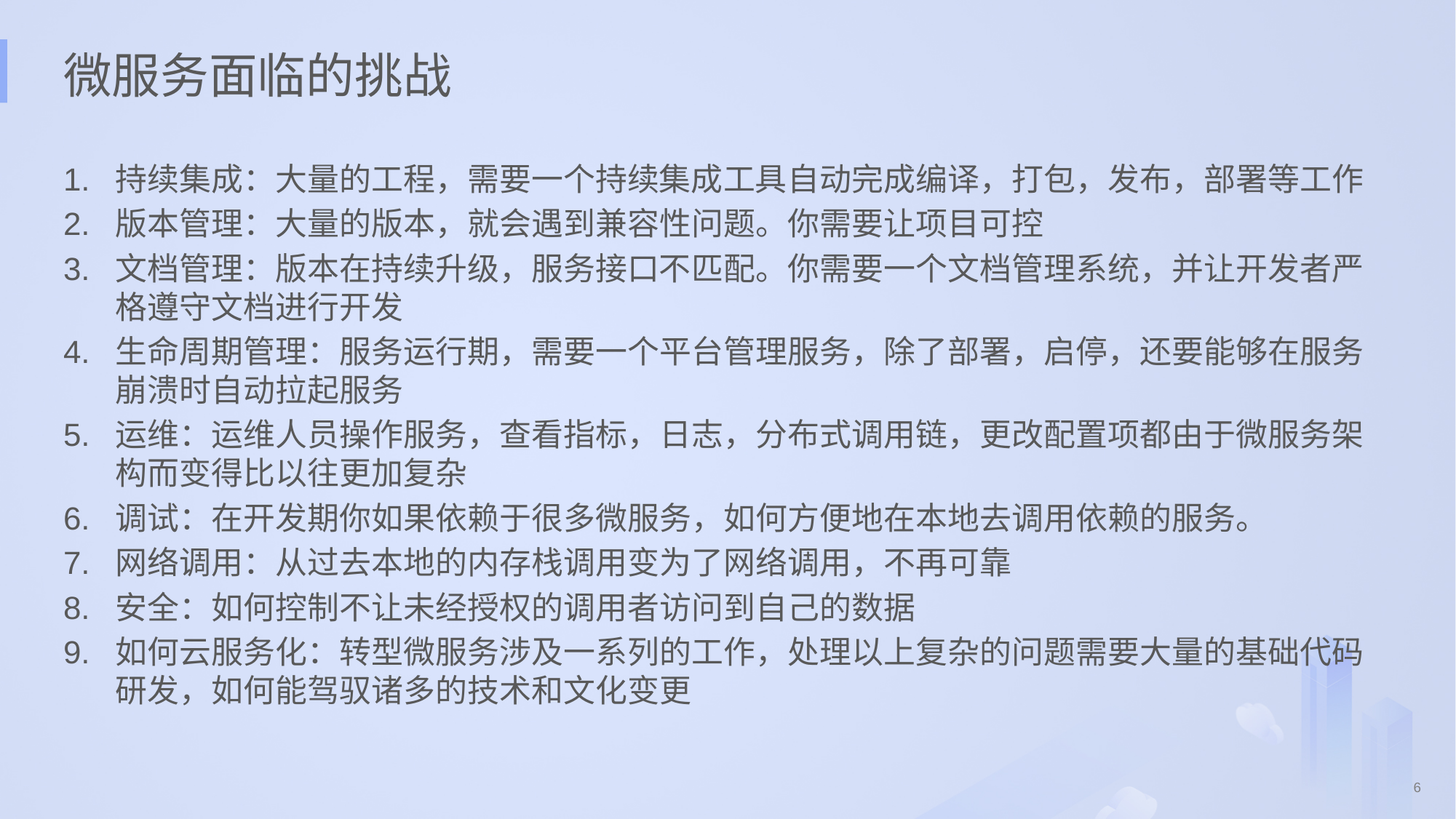

# 微服务面临的挑战
持续集成：大量的工程，需要一个持续集成工具自动完成编译，打包，发布，部署等工作
版本管理：大量的版本，就会遇到兼容性问题。你需要让项目可控
文档管理：版本在持续升级，服务接口不匹配。你需要一个文档管理系统，并让开发者严格遵守文档进行开发
生命周期管理：服务运行期，需要一个平台管理服务，除了部署，启停，还要能够在服务崩溃时自动拉起服务
运维：运维人员操作服务，查看指标，日志，分布式调用链，更改配置项都由于微服务架构而变得比以往更加复杂
调试：在开发期你如果依赖于很多微服务，如何方便地在本地去调用依赖的服务。
网络调用：从过去本地的内存栈调用变为了网络调用，不再可靠
安全：如何控制不让未经授权的调用者访问到自己的数据
如何云服务化：转型微服务涉及一系列的工作，处理以上复杂的问题需要大量的基础代码研发，如何能驾驭诸多的技术和文化变更